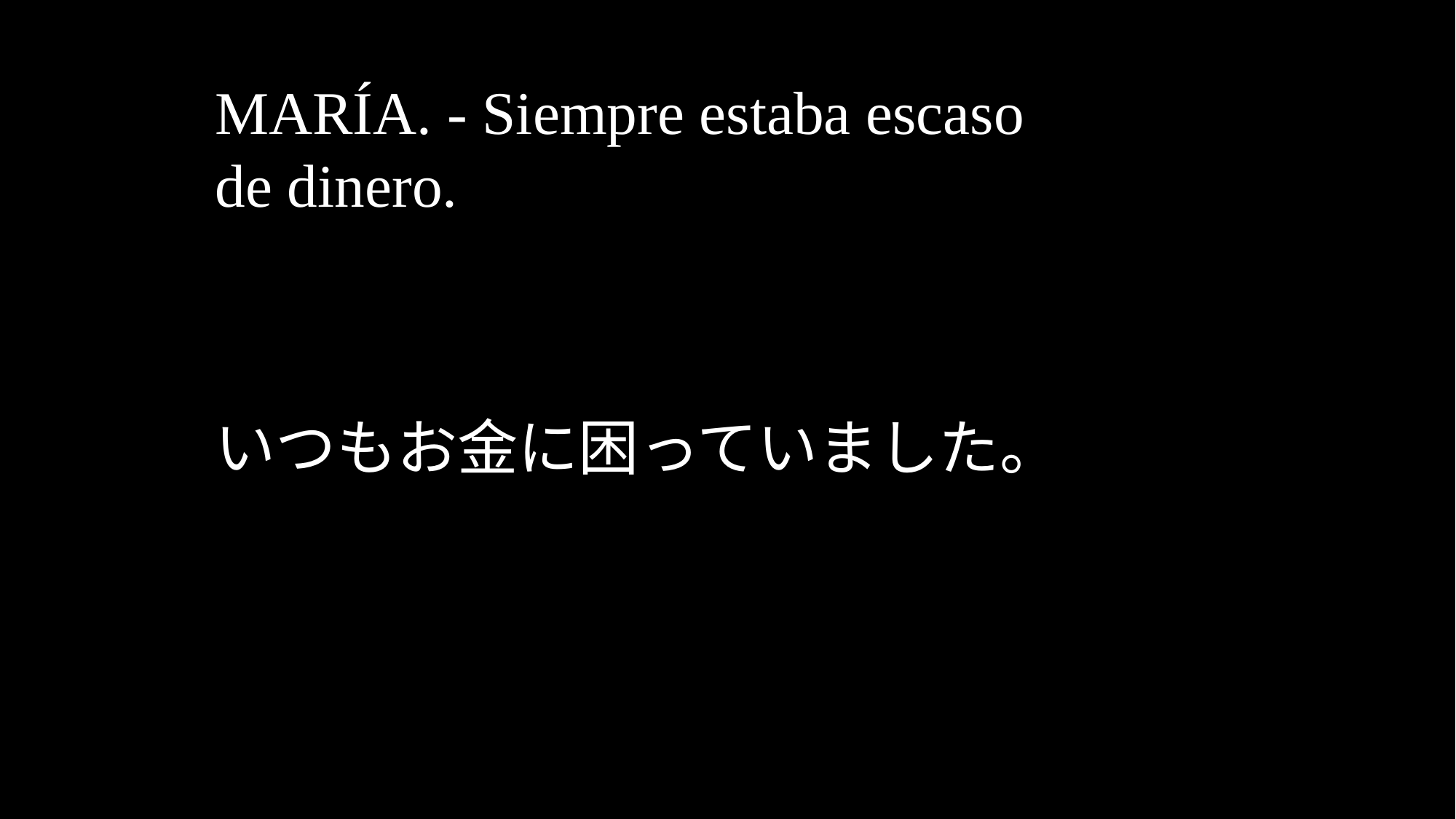

MARÍA. - Siempre estaba escaso de dinero.

いつもお金に困っていました。